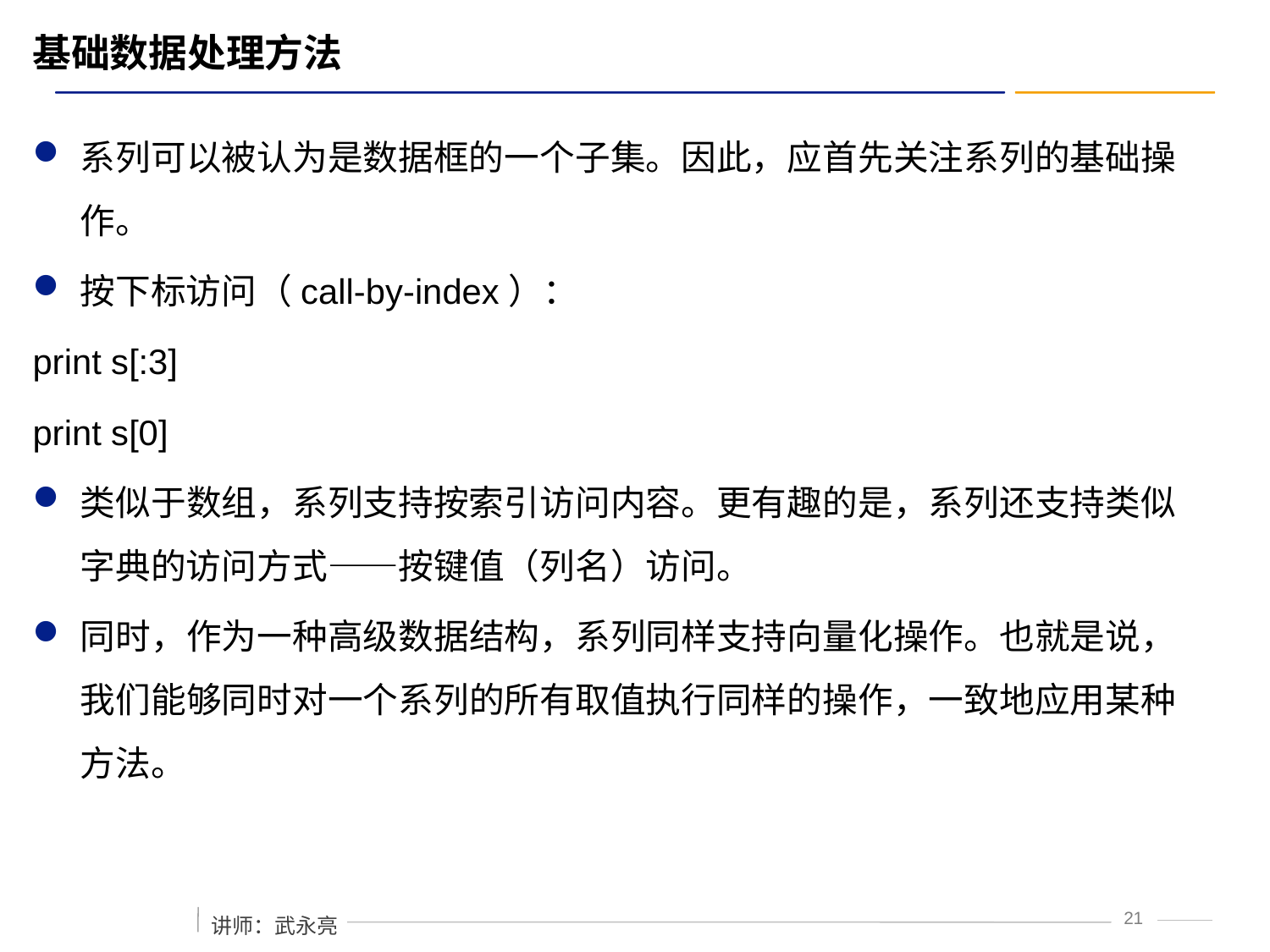

# 基础数据处理方法
系列可以被认为是数据框的一个子集。因此，应首先关注系列的基础操作。
按下标访问（call-by-index）：
print s[:3]
print s[0]
类似于数组，系列支持按索引访问内容。更有趣的是，系列还支持类似字典的访问方式——按键值（列名）访问。
同时，作为一种高级数据结构，系列同样支持向量化操作。也就是说，我们能够同时对一个系列的所有取值执行同样的操作，一致地应用某种方法。